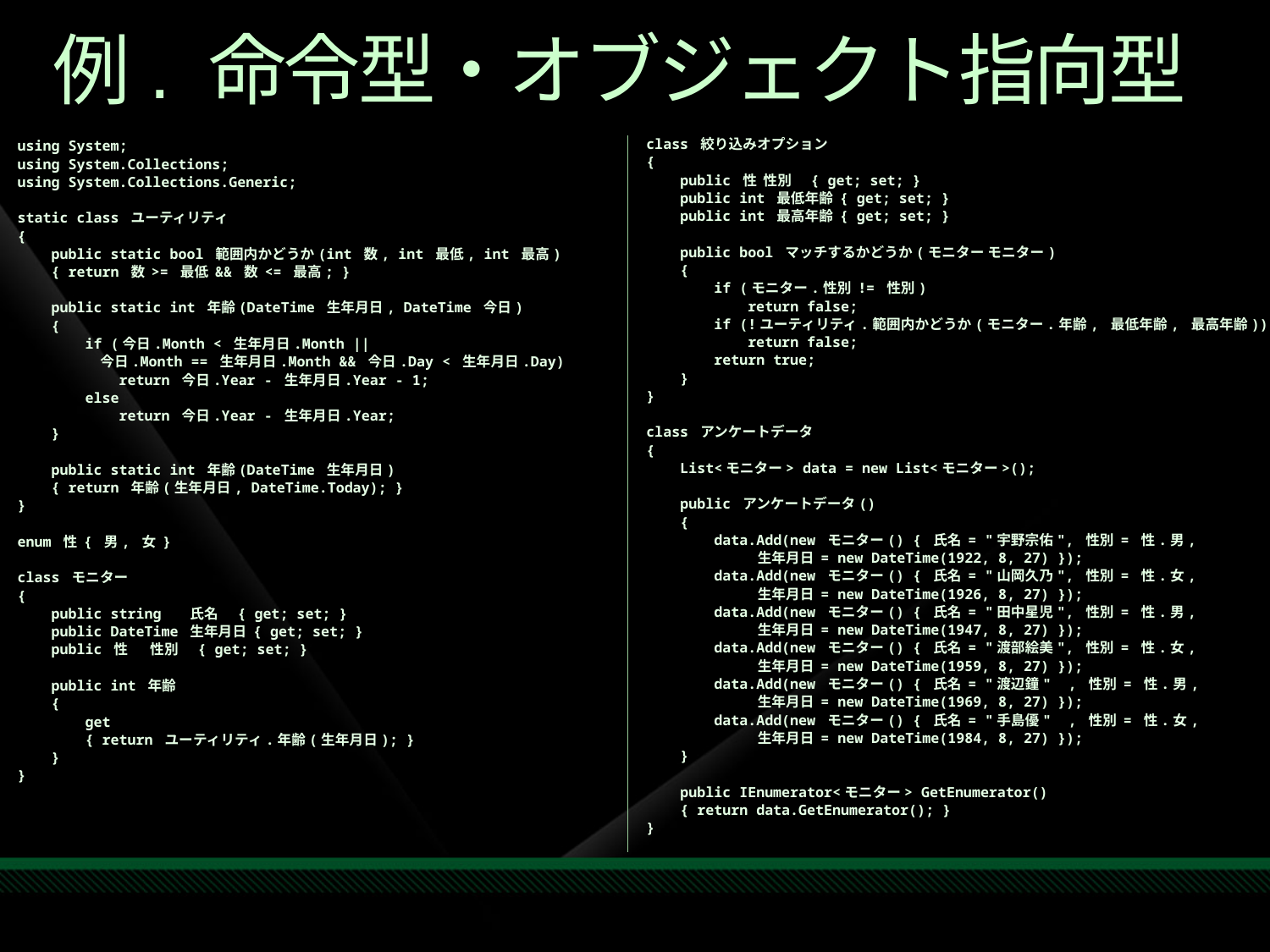

# 例. 命令型・オブジェクト指向型
class 絞り込みオプション
{
    public 性  性別     { get; set; }
    public int 最低年齢 { get; set; }
    public int 最高年齢 { get; set; }

    public bool マッチするかどうか(モニター モニター)
    {
        if (モニター.性別 != 性別)
            return false;
        if (!ユーティリティ.範囲内かどうか(モニター.年齢, 最低年齢, 最高年齢))
            return false;
        return true;
    }
}

class アンケートデータ
{
    List<モニター> data = new List<モニター>();

    public アンケートデータ()
    {
        data.Add(new モニター() { 氏名 = "宇野宗佑", 性別 = 性.男,
                                  生年月日 = new DateTime(1922, 8, 27) });
        data.Add(new モニター() { 氏名 = "山岡久乃", 性別 = 性.女,
                                  生年月日 = new DateTime(1926, 8, 27) });
        data.Add(new モニター() { 氏名 = "田中星児", 性別 = 性.男,
                                  生年月日 = new DateTime(1947, 8, 27) });
        data.Add(new モニター() { 氏名 = "渡部絵美", 性別 = 性.女,
                                  生年月日 = new DateTime(1959, 8, 27) });
        data.Add(new モニター() { 氏名 = "渡辺鐘"  , 性別 = 性.男,
                                  生年月日 = new DateTime(1969, 8, 27) });
        data.Add(new モニター() { 氏名 = "手島優"  , 性別 = 性.女,
                                  生年月日 = new DateTime(1984, 8, 27) });
    }

    public IEnumerator<モニター> GetEnumerator()
    { return data.GetEnumerator(); }
}
using System;
using System.Collections;
using System.Collections.Generic;

static class ユーティリティ
{
    public static bool 範囲内かどうか(int 数, int 最低, int 最高)
    { return 数 >= 最低 && 数 <= 最高; }

    public static int 年齢(DateTime 生年月日, DateTime 今日)
    {
        if (今日.Month < 生年月日.Month ||
                         今日.Month == 生年月日.Month && 今日.Day < 生年月日.Day)
            return 今日.Year - 生年月日.Year - 1;
        else
            return 今日.Year - 生年月日.Year;
    }

    public static int 年齢(DateTime 生年月日)
    { return 年齢(生年月日, DateTime.Today); }
}

enum 性 { 男, 女 }

class モニター
{
    public string   氏名     { get; set; }
    public DateTime 生年月日 { get; set; }
    public 性       性別     { get; set; }

    public int 年齢
    {
        get
        { return ユーティリティ.年齢(生年月日); }
    }
}